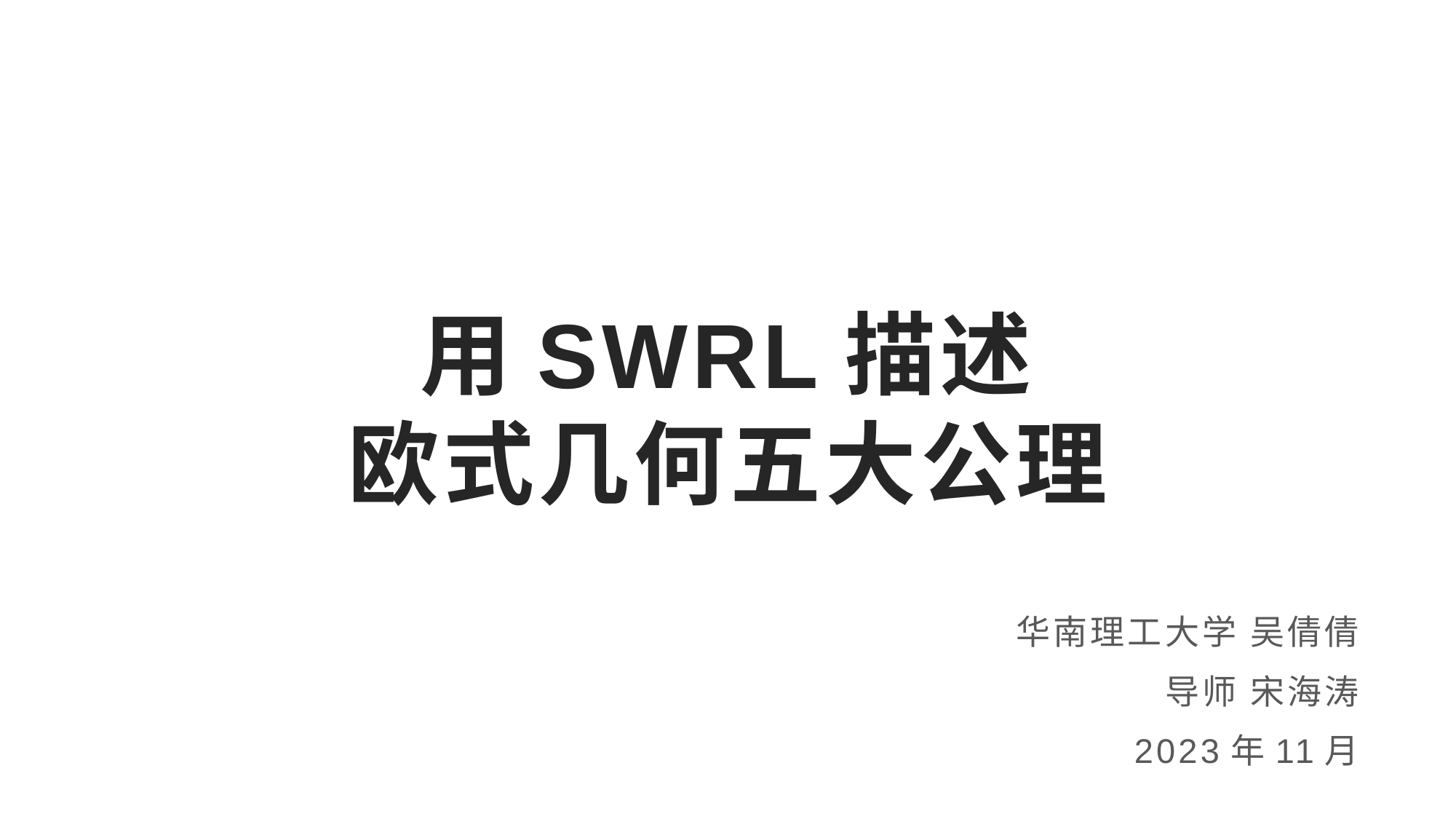

# 用SWRL描述 欧式几何五大公理
华南理工大学 吴倩倩
导师 宋海涛
2023年11月